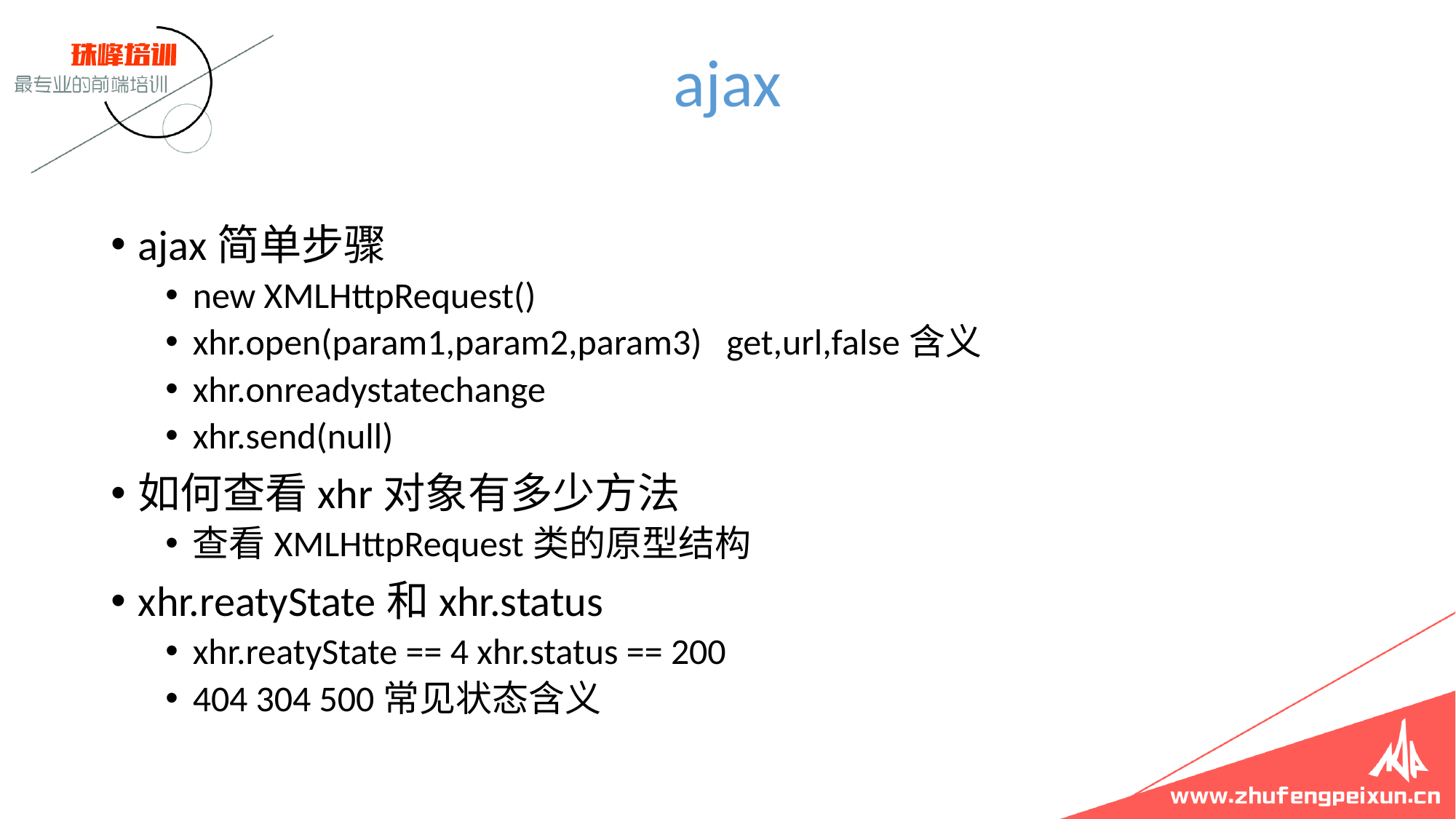

# ajax
ajax简单步骤
new XMLHttpRequest()
xhr.open(param1,param2,param3)   get,url,false含义
xhr.onreadystatechange
xhr.send(null)
如何查看xhr对象有多少方法
查看XMLHttpRequest类的原型结构
xhr.reatyState和xhr.status
xhr.reatyState == 4 xhr.status == 200
404 304 500常见状态含义